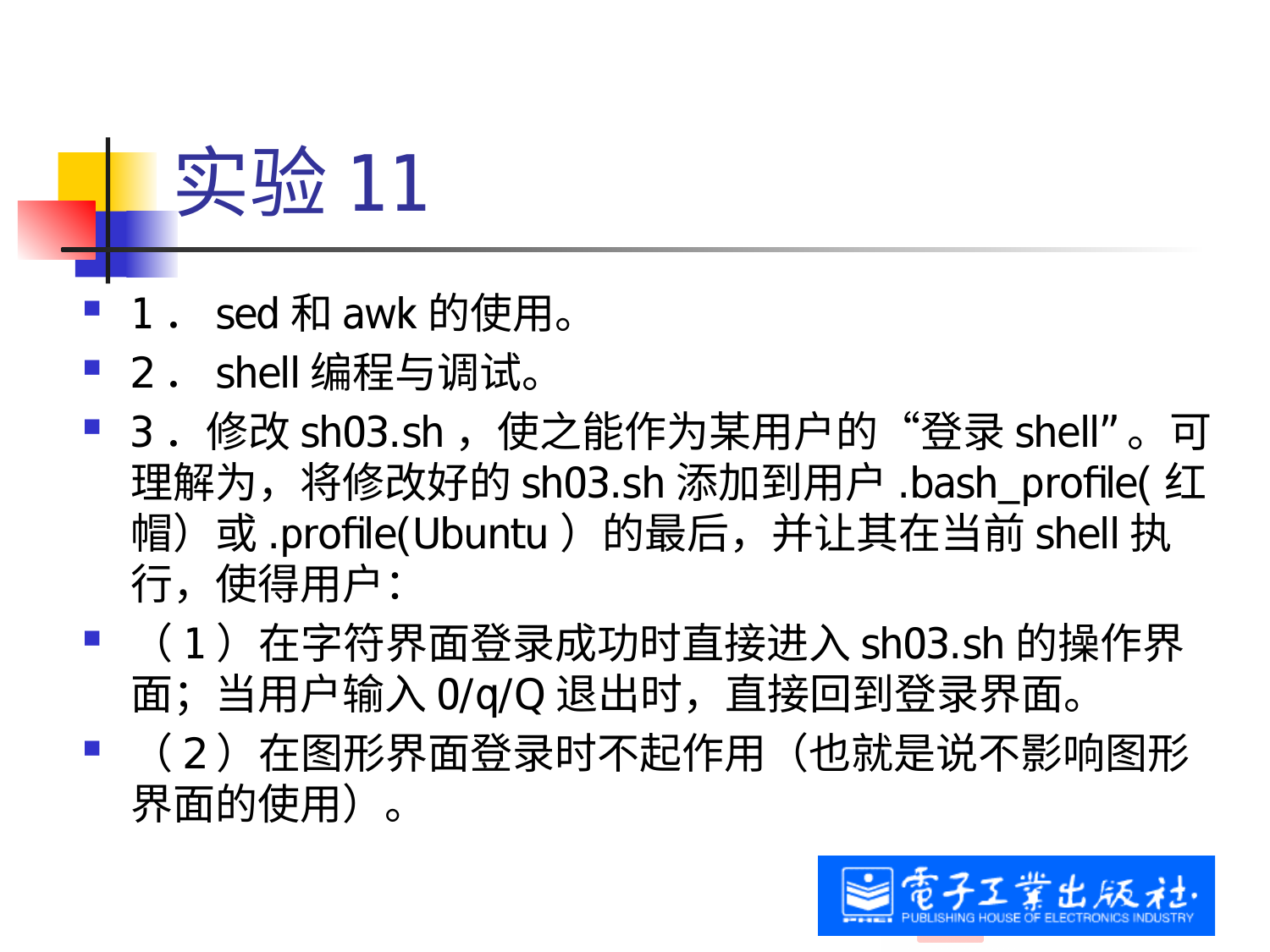

# 实验11
1．sed和awk的使用。
2．shell编程与调试。
3．修改sh03.sh，使之能作为某用户的“登录shell”。可理解为，将修改好的sh03.sh添加到用户.bash_profile(红帽）或.profile(Ubuntu）的最后，并让其在当前shell执行，使得用户：
（1）在字符界面登录成功时直接进入sh03.sh的操作界面；当用户输入0/q/Q退出时，直接回到登录界面。
（2）在图形界面登录时不起作用（也就是说不影响图形界面的使用）。